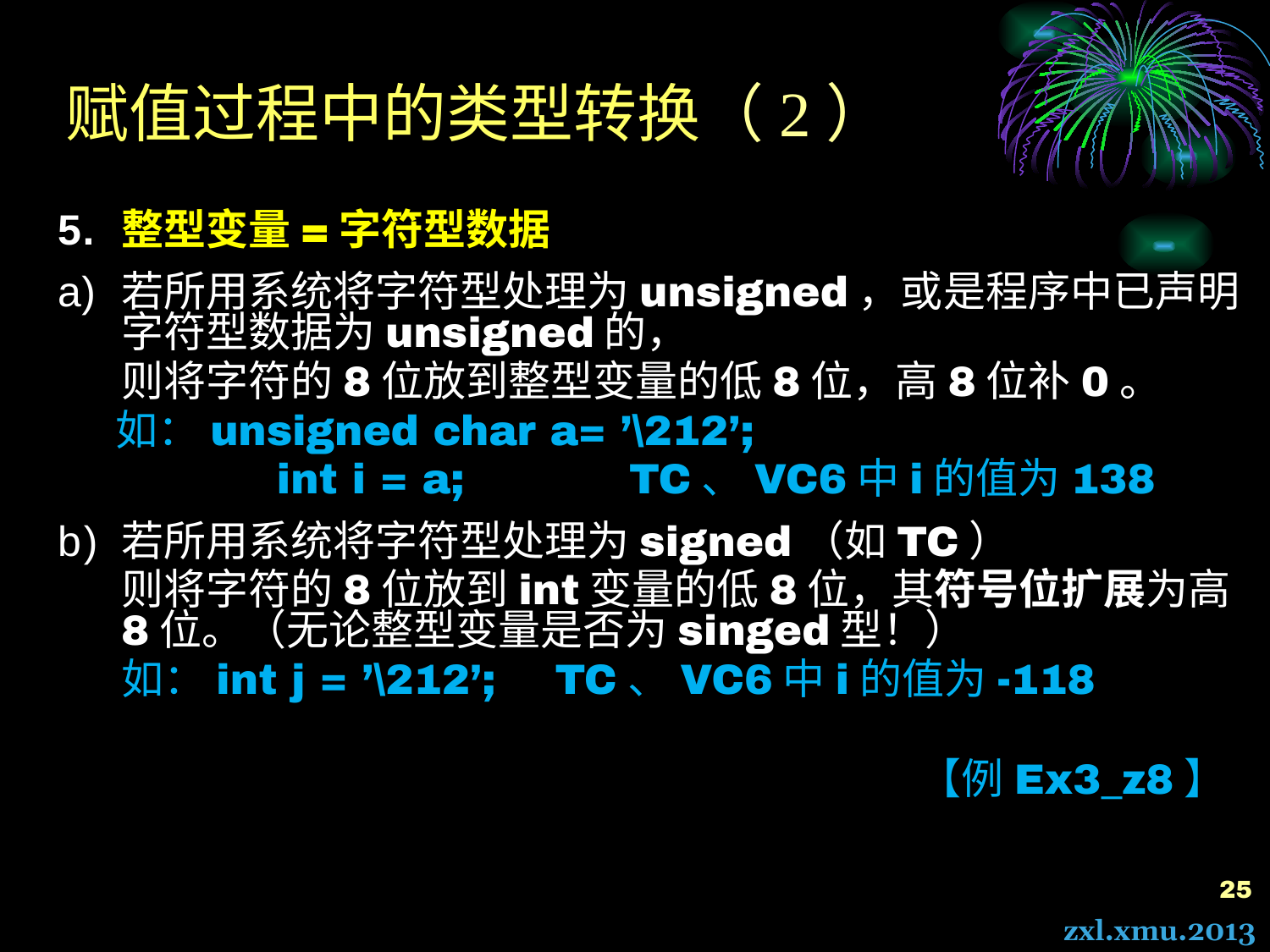

# 赋值过程中的类型转换（2）
整型变量=字符型数据
若所用系统将字符型处理为unsigned，或是程序中已声明字符型数据为unsigned的，
	则将字符的8位放到整型变量的低8位，高8位补0。
     如：unsigned char a= ’\212’;
		  int i = a;	        	TC、VC6中i的值为138
若所用系统将字符型处理为signed（如TC）
	则将字符的8位放到int变量的低8位，其符号位扩展为高8位。（无论整型变量是否为singed型！）
如：int j = ’\212’;	TC、VC6中i的值为-118

【例Ex3_z8】
25